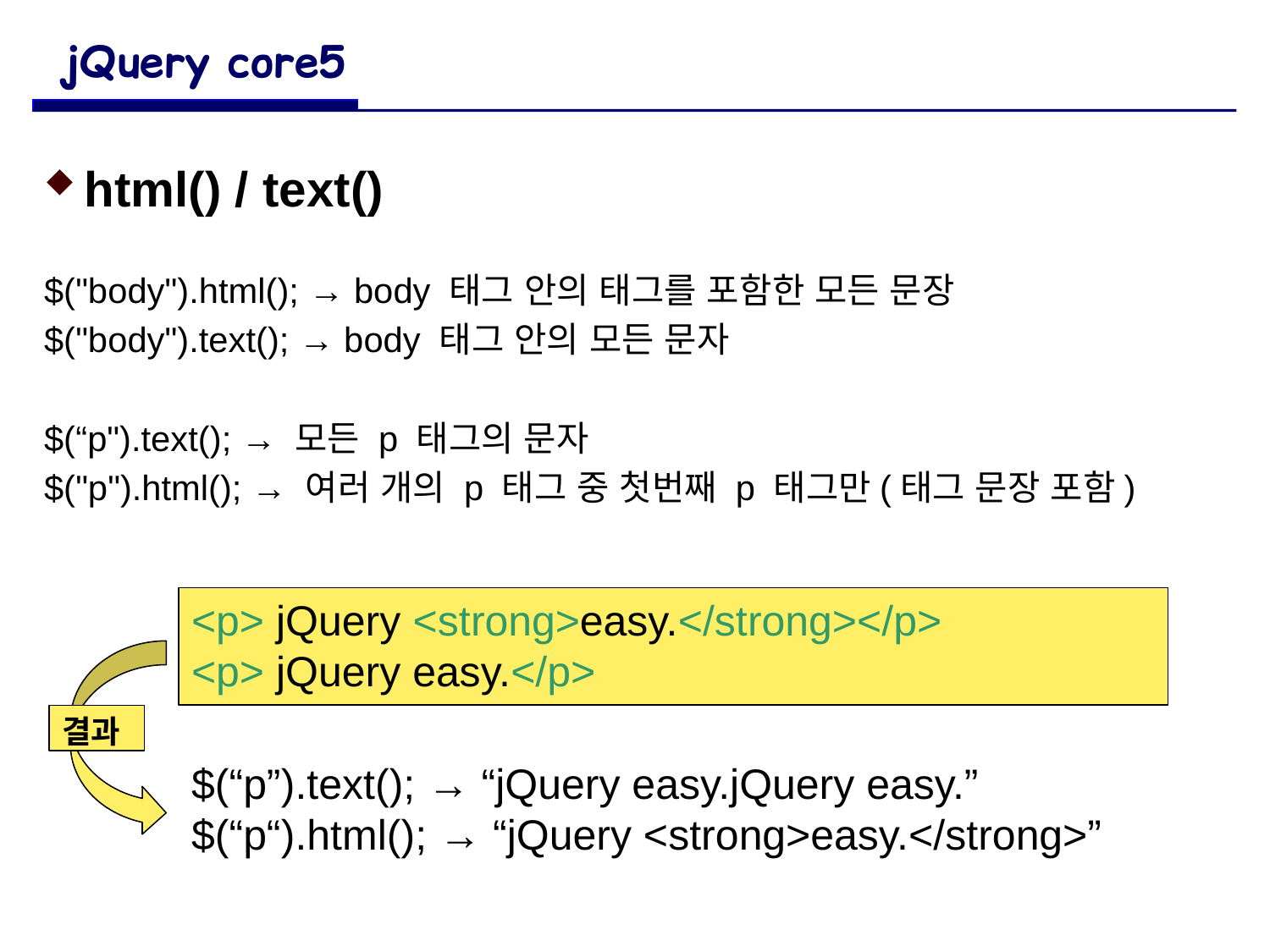

# jQuery core5
 html() / text()

$("body").html(); → body 태그 안의 태그를 포함한 모든 문장
$("body").text(); → body 태그 안의 모든 문자

$(“p").text(); → 모든 p 태그의 문자
$("p").html(); → 여러 개의 p 태그 중 첫번째 p 태그만(태그 문장 포함)

<p> jQuery <strong>easy.</strong></p>
<p> jQuery easy.</p>

결과
$(“p”).text(); → “jQuery easy.jQuery easy.”
$(“p“).html(); → “jQuery <strong>easy.</strong>”